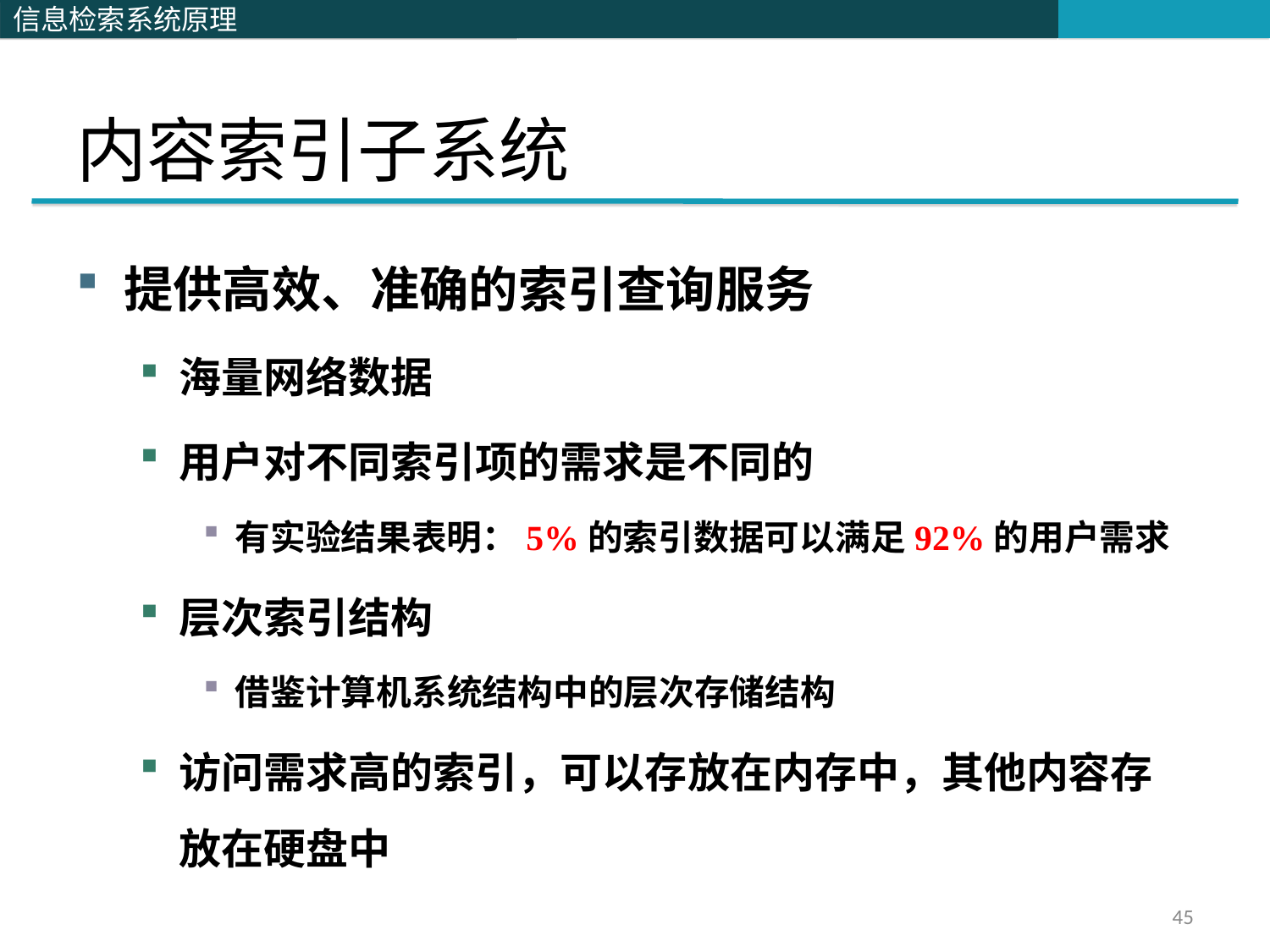

# 内容索引子系统
提供高效、准确的索引查询服务
海量网络数据
用户对不同索引项的需求是不同的
有实验结果表明：5%的索引数据可以满足92%的用户需求
层次索引结构
借鉴计算机系统结构中的层次存储结构
访问需求高的索引，可以存放在内存中，其他内容存放在硬盘中
45